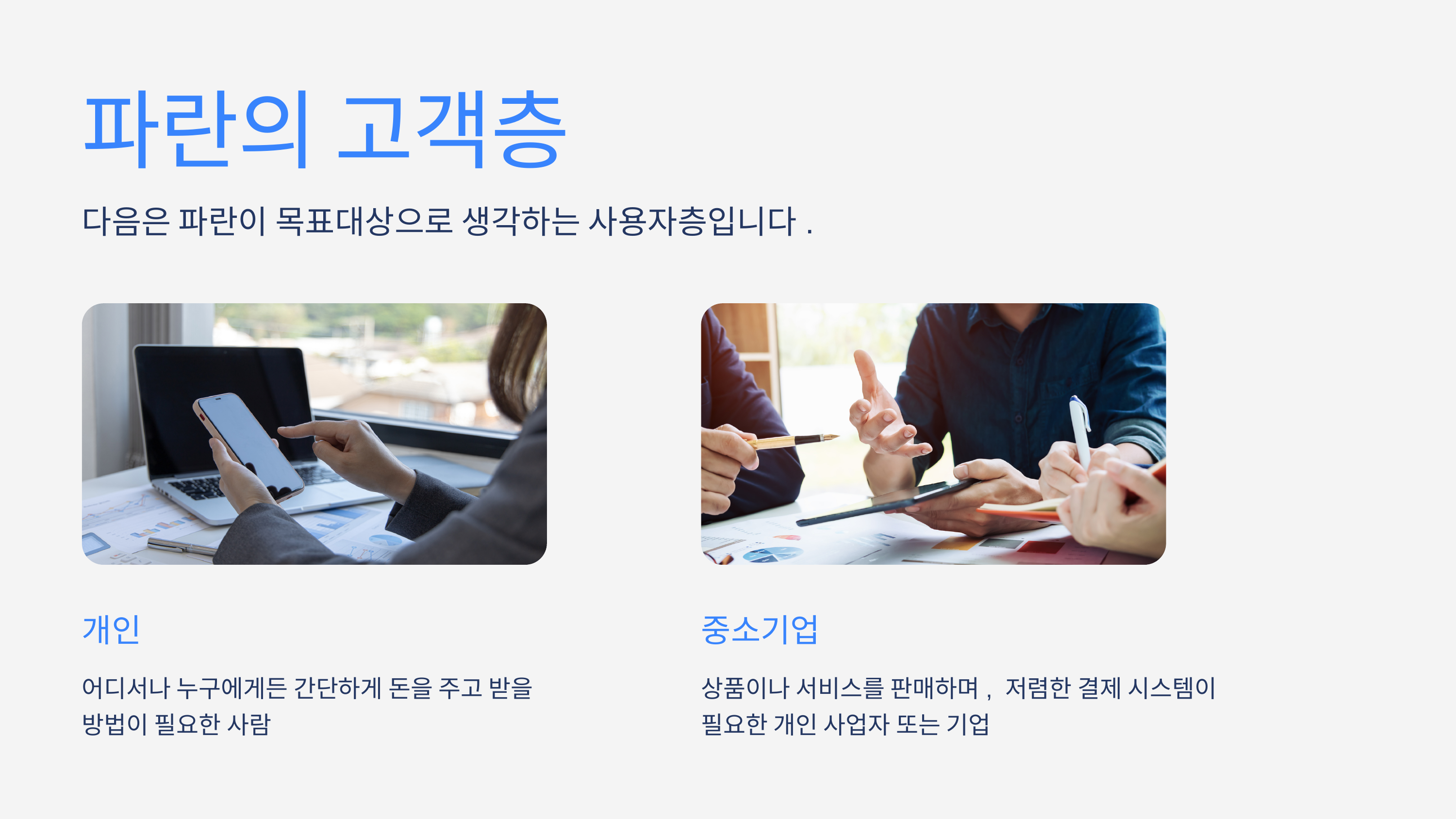

파란의 고객층
다음은 파란이 목표대상으로 생각하는 사용자층입니다.

개인
어디서나 누구에게든 간단하게 돈을 주고 받을
방법이 필요한 사람
중소기업
상품이나 서비스를 판매하며, 저렴한 결제 시스템이
필요한 개인 사업자 또는 기업